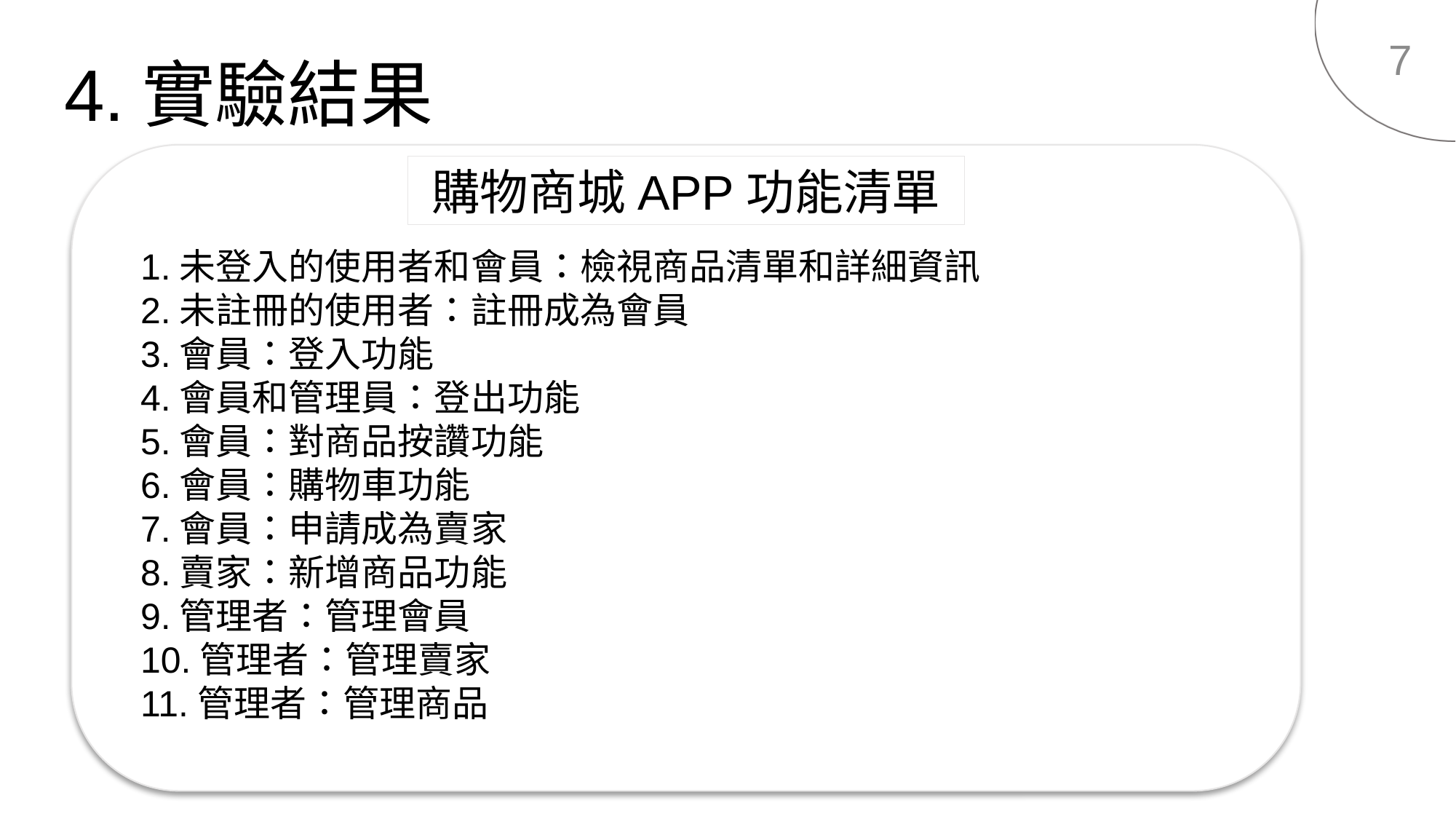

7
4.實驗結果

購物商城APP功能清單
1.未登入的使用者和會員：檢視商品清單和詳細資訊
2.未註冊的使用者：註冊成為會員
3.會員：登入功能
4.會員和管理員：登出功能
5.會員：對商品按讚功能
6.會員：購物車功能
7.會員：申請成為賣家
8.賣家：新增商品功能
9.管理者：管理會員
10.管理者：管理賣家
11.管理者：管理商品